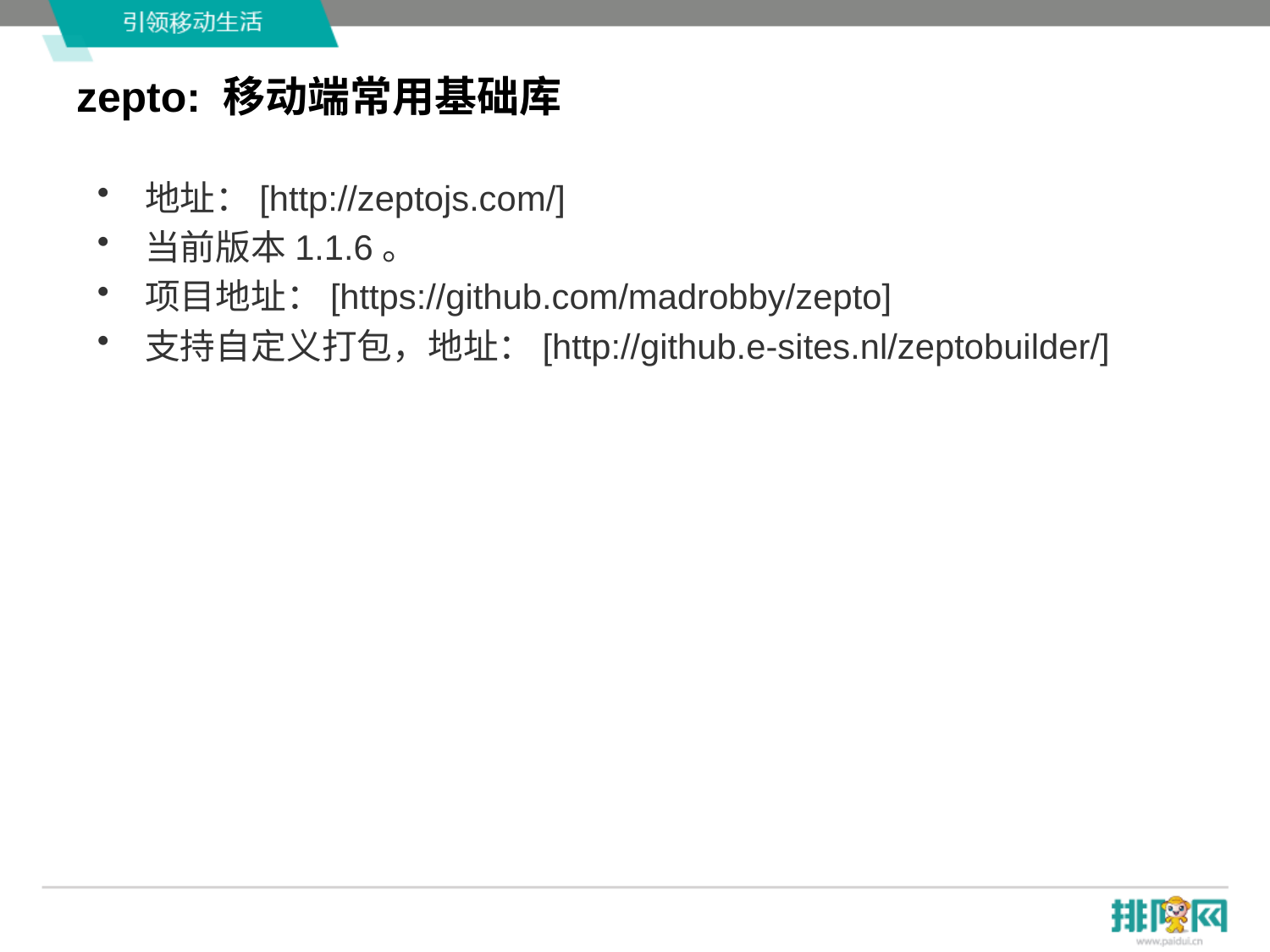

# zepto: 移动端常用基础库
地址：[http://zeptojs.com/]
当前版本1.1.6。
项目地址：[https://github.com/madrobby/zepto]
支持自定义打包，地址：[http://github.e-sites.nl/zeptobuilder/]